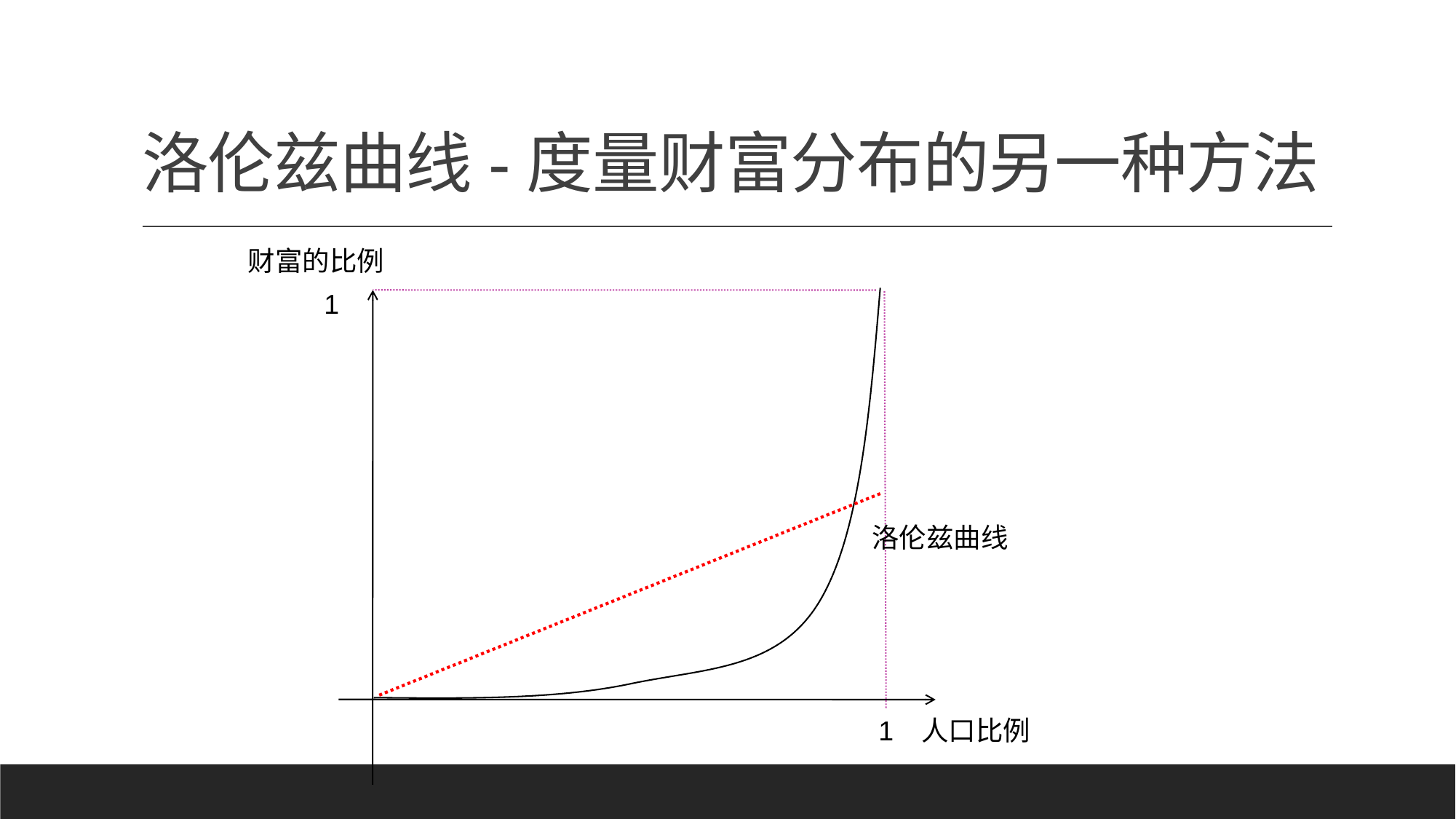

# 洛伦兹曲线-度量财富分布的另一种方法
财富的比例
1

洛伦兹曲线
1
人口比例